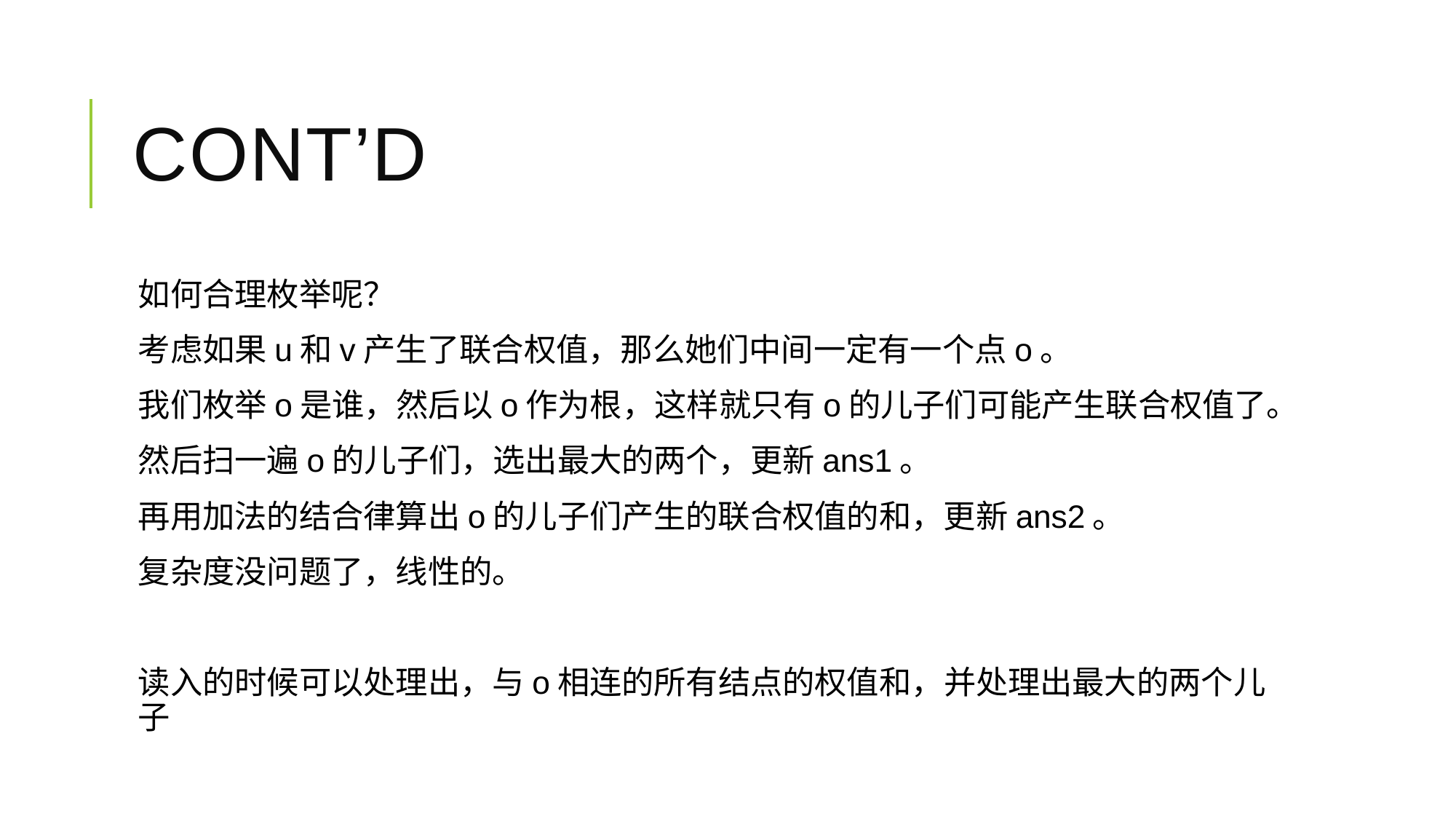

# cont’d
如何合理枚举呢？
考虑如果u和v产生了联合权值，那么她们中间一定有一个点o。
我们枚举o是谁，然后以o作为根，这样就只有o的儿子们可能产生联合权值了。
然后扫一遍o的儿子们，选出最大的两个，更新ans1。
再用加法的结合律算出o的儿子们产生的联合权值的和，更新ans2。
复杂度没问题了，线性的。

读入的时候可以处理出，与o相连的所有结点的权值和，并处理出最大的两个儿子